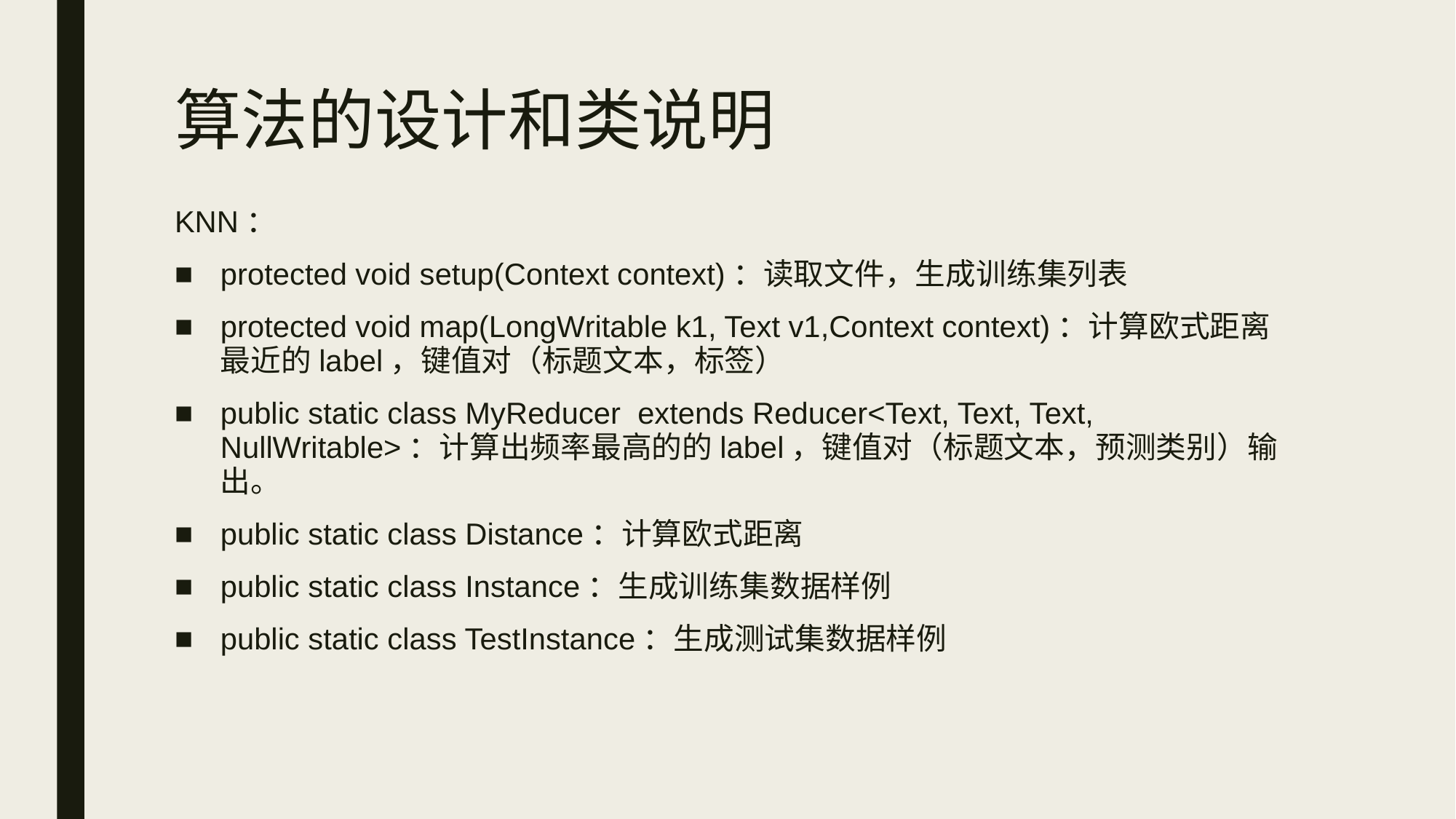

# 算法的设计和类说明
KNN：
protected void setup(Context context)：读取文件，生成训练集列表
protected void map(LongWritable k1, Text v1,Context context)：计算欧式距离最近的label，键值对（标题文本，标签）
public static class MyReducer  extends Reducer<Text, Text, Text, NullWritable>：计算出频率最高的的label，键值对（标题文本，预测类别）输出。
public static class Distance：计算欧式距离
public static class Instance：生成训练集数据样例
public static class TestInstance：生成测试集数据样例